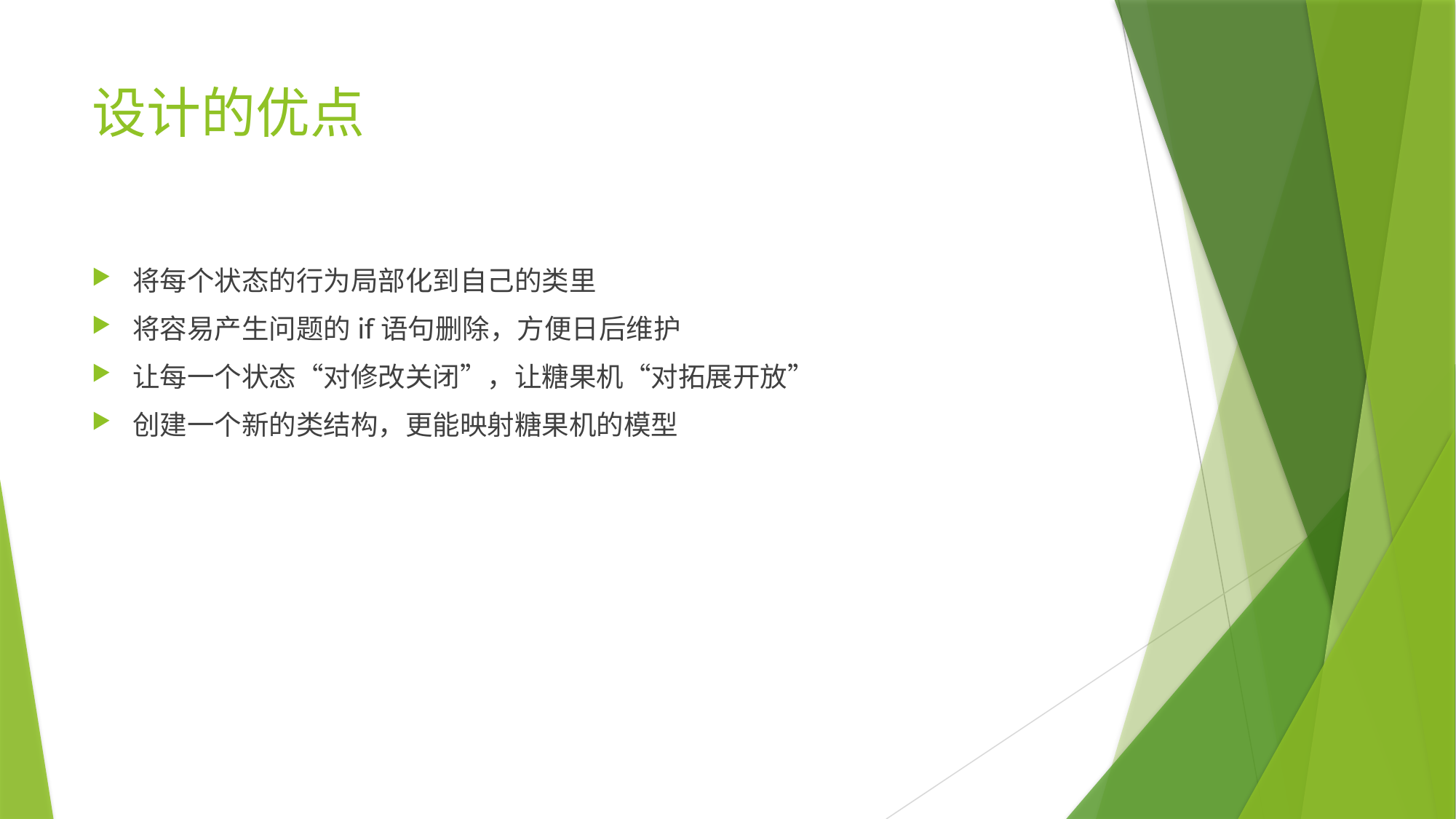

# 设计的优点
将每个状态的行为局部化到自己的类里
将容易产生问题的if语句删除，方便日后维护
让每一个状态“对修改关闭”，让糖果机“对拓展开放”
创建一个新的类结构，更能映射糖果机的模型